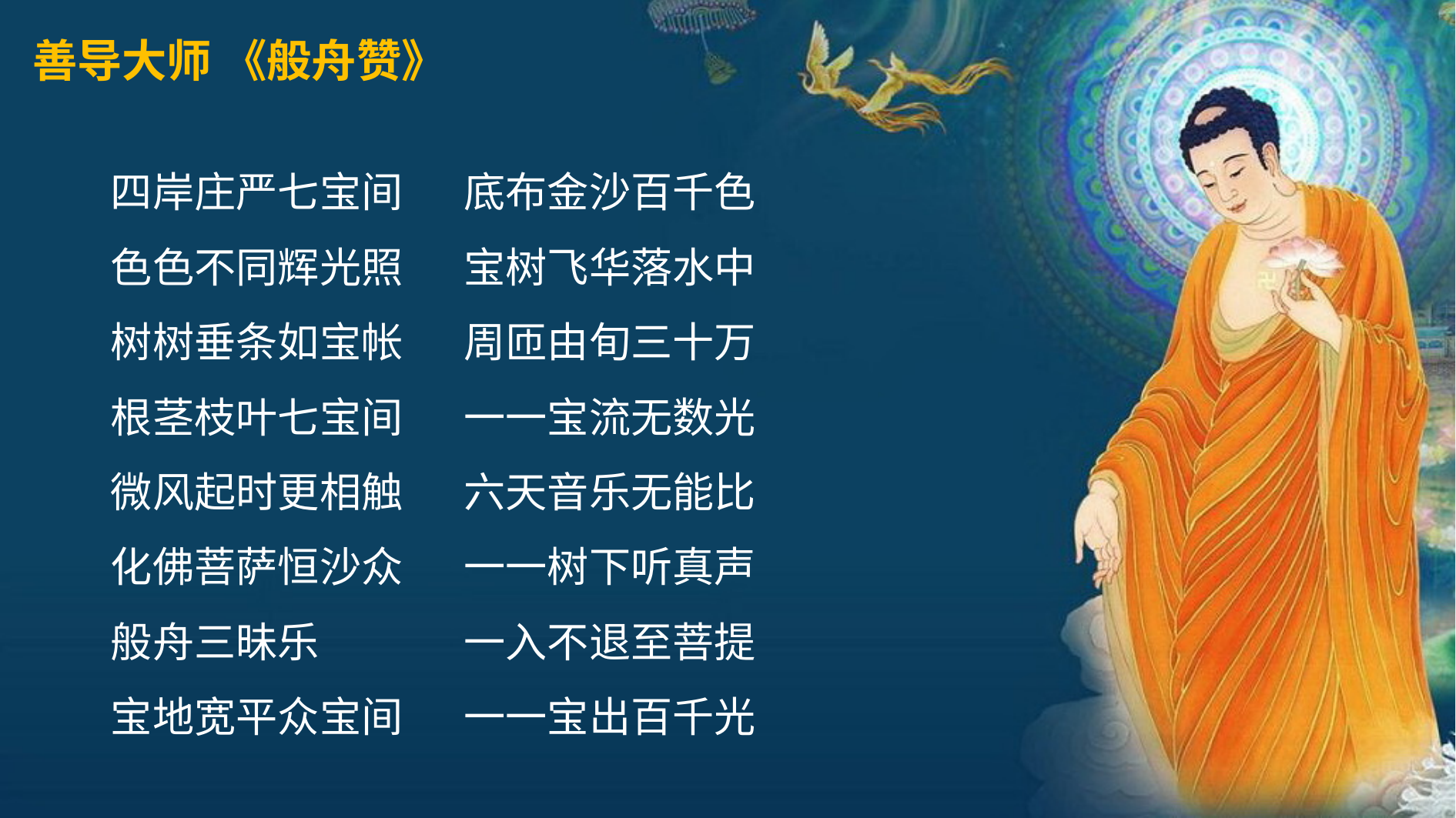

善导大师 《般舟赞》
四岸庄严七宝间　  底布金沙百千色
色色不同辉光照　  宝树飞华落水中
树树垂条如宝帐  　周匝由旬三十万
根茎枝叶七宝间  　一一宝流无数光
微风起时更相触　  六天音乐无能比
化佛菩萨恒沙众　  一一树下听真声
般舟三昧乐　　　  一入不退至菩提
宝地宽平众宝间　  一一宝出百千光